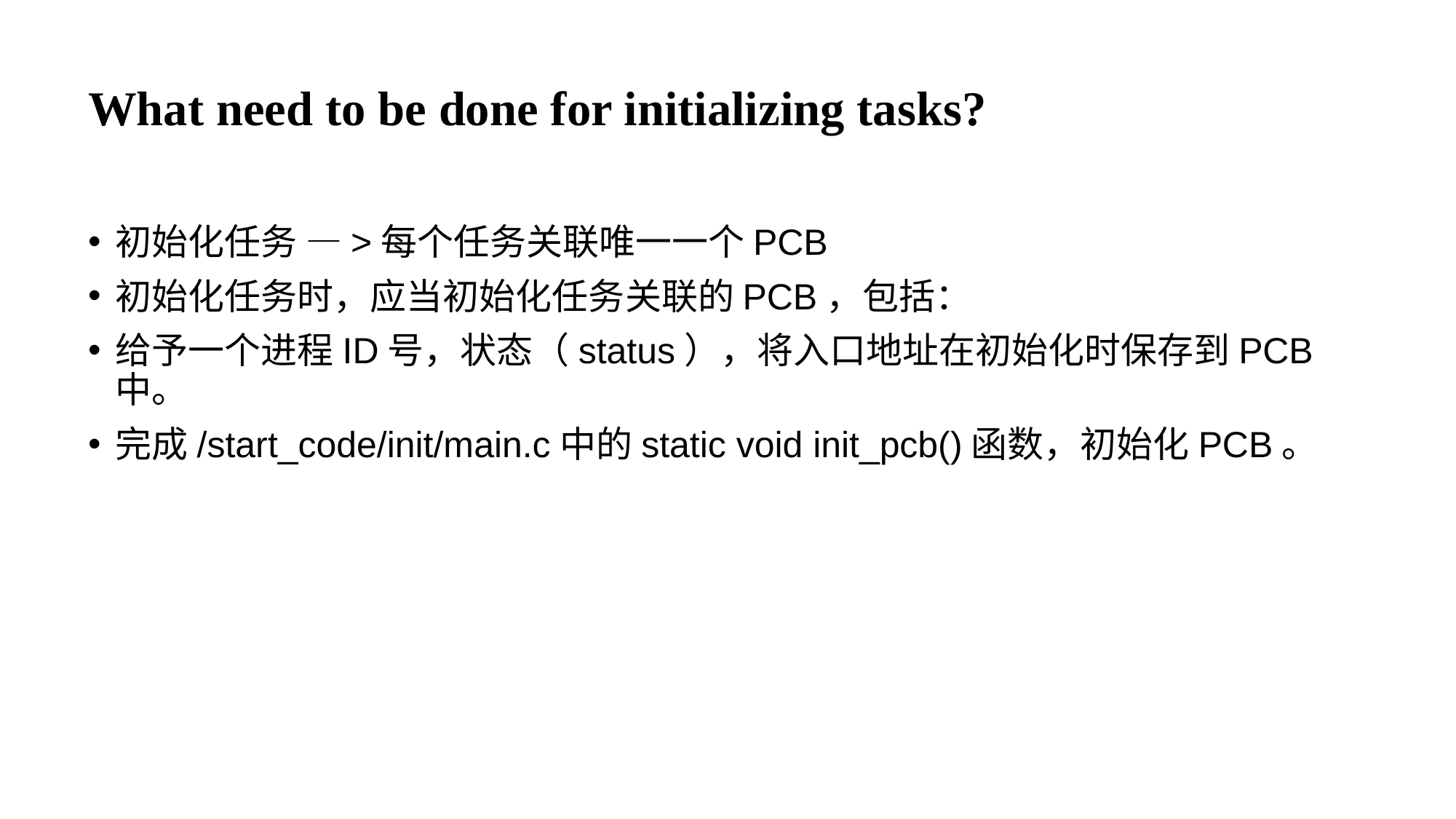

# What need to be done for initializing tasks?
初始化任务 —>每个任务关联唯一一个PCB
初始化任务时，应当初始化任务关联的PCB，包括：
给予一个进程ID号，状态（status），将入口地址在初始化时保存到PCB中。
完成/start_code/init/main.c中的static void init_pcb()函数，初始化PCB。